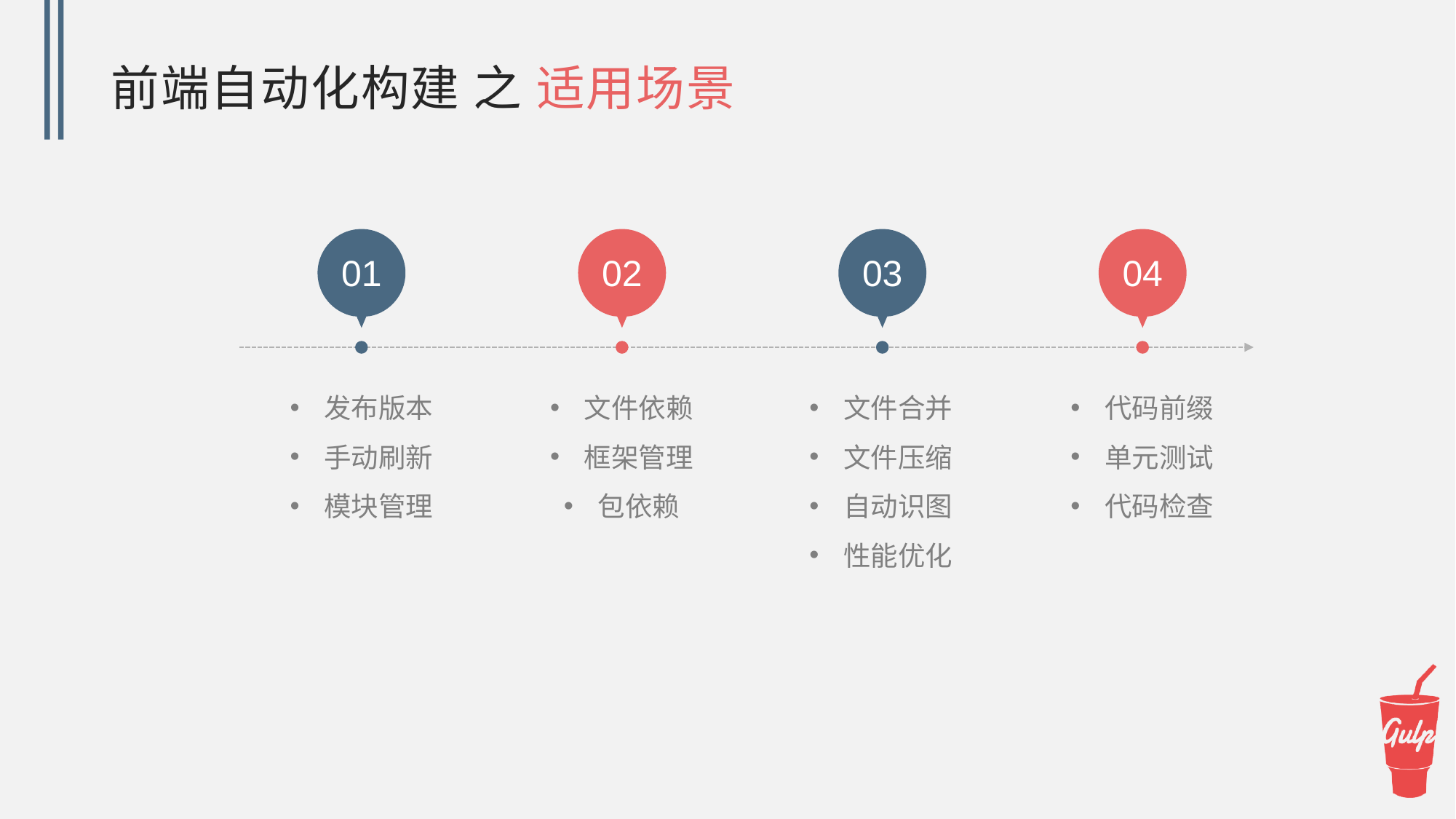

# 前端自动化构建 之 适用场景
01
发布版本
手动刷新
模块管理

02
文件依赖
框架管理
包依赖
03
文件合并
文件压缩
自动识图
性能优化
04
代码前缀
单元测试
代码检查